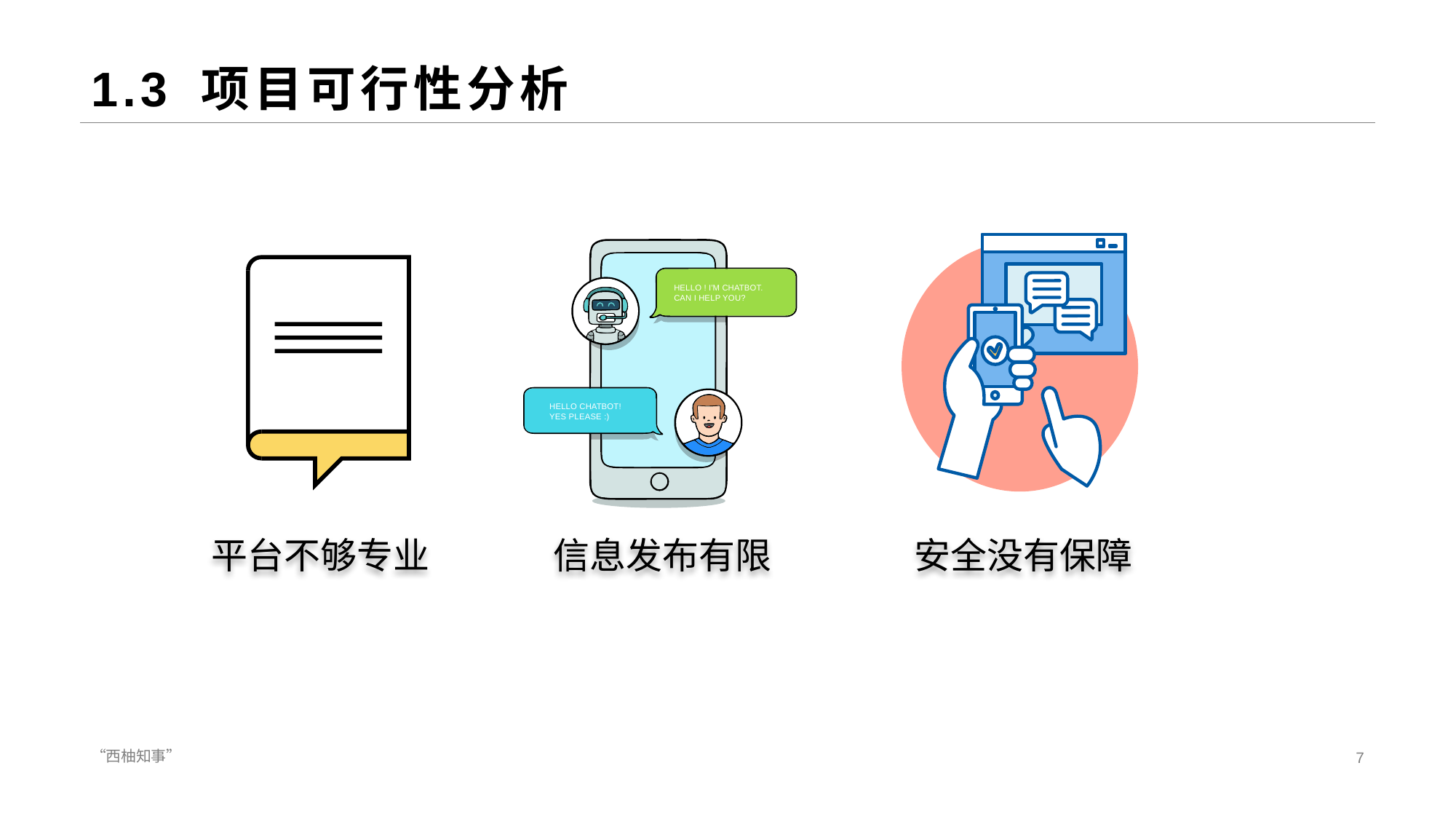

“西柚知事”
需求分析
/02
“西柚知事”校园论坛平台
# 1.3 项目可行性分析
	传统二手交易以及有偿互助内容的发布无法为接收信息方提供足够的发布者信息，发布者对于接收方的信息也非常有限。而“西柚知事”平台可以核实双方的个人信息以及交易记录信息，为交易的双方提供有力保障。

HELLO ! I’M CHATBOT.
CAN I HELP YOU?

HELLO CHATBOT!
YES PLEASE :)

安全没有保障
信息发布有限
平台不够专业
“西柚知事”
7